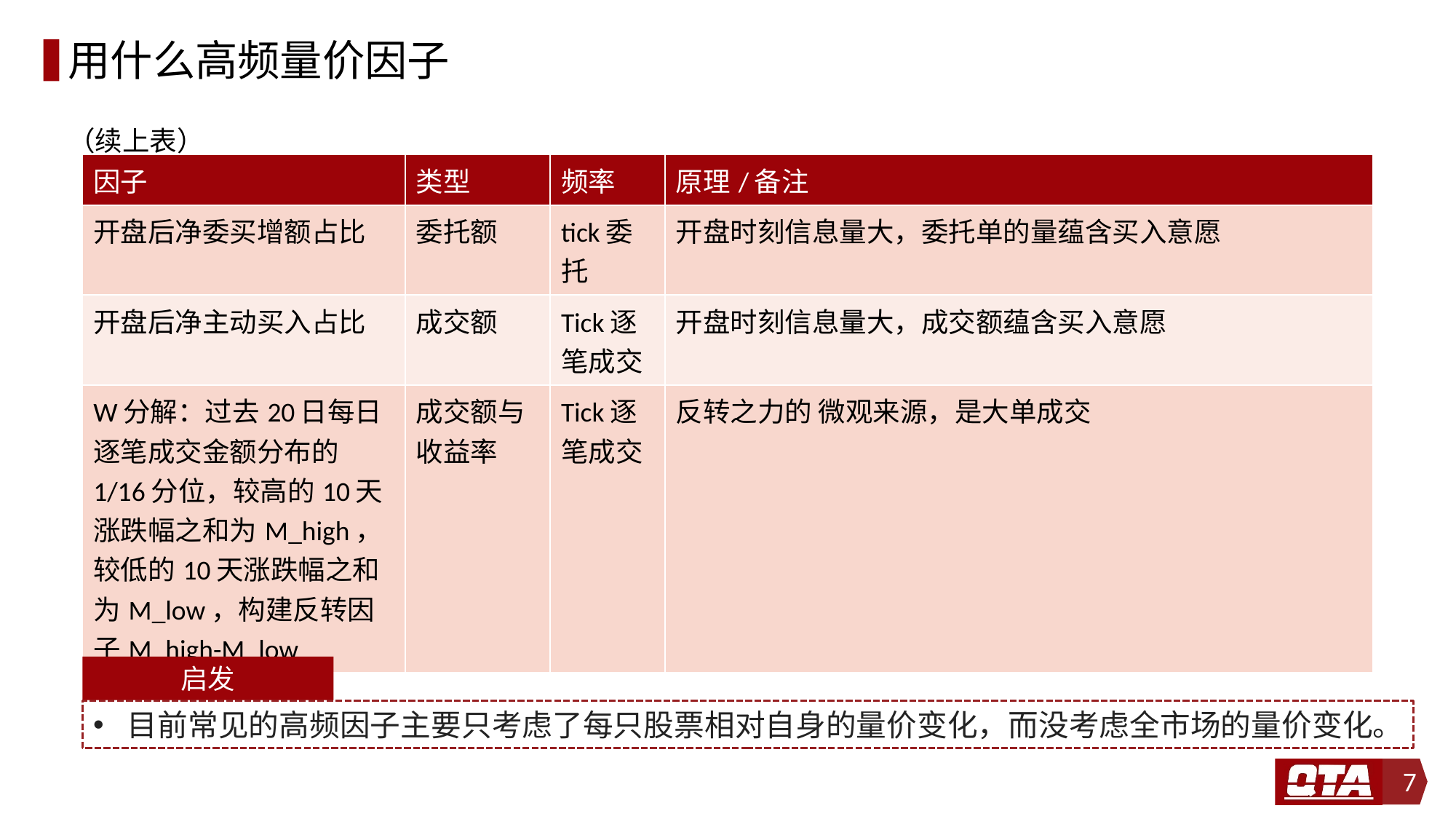

# 用什么高频量价因子
（续上表）
| 因子 | 类型 | 频率 | 原理/备注 |
| --- | --- | --- | --- |
| 开盘后净委买增额占比 | 委托额 | tick委托 | 开盘时刻信息量大，委托单的量蕴含买入意愿 |
| 开盘后净主动买入占比 | 成交额 | Tick逐笔成交 | 开盘时刻信息量大，成交额蕴含买入意愿 |
| W分解：过去20日每日逐笔成交金额分布的1/16分位，较高的10天涨跌幅之和为M\_high，较低的10天涨跌幅之和为M\_low，构建反转因子M\_high-M\_low | 成交额与收益率 | Tick逐笔成交 | 反转之力的 微观来源，是大单成交 |
启发
目前常见的高频因子主要只考虑了每只股票相对自身的量价变化，而没考虑全市场的量价变化。
7